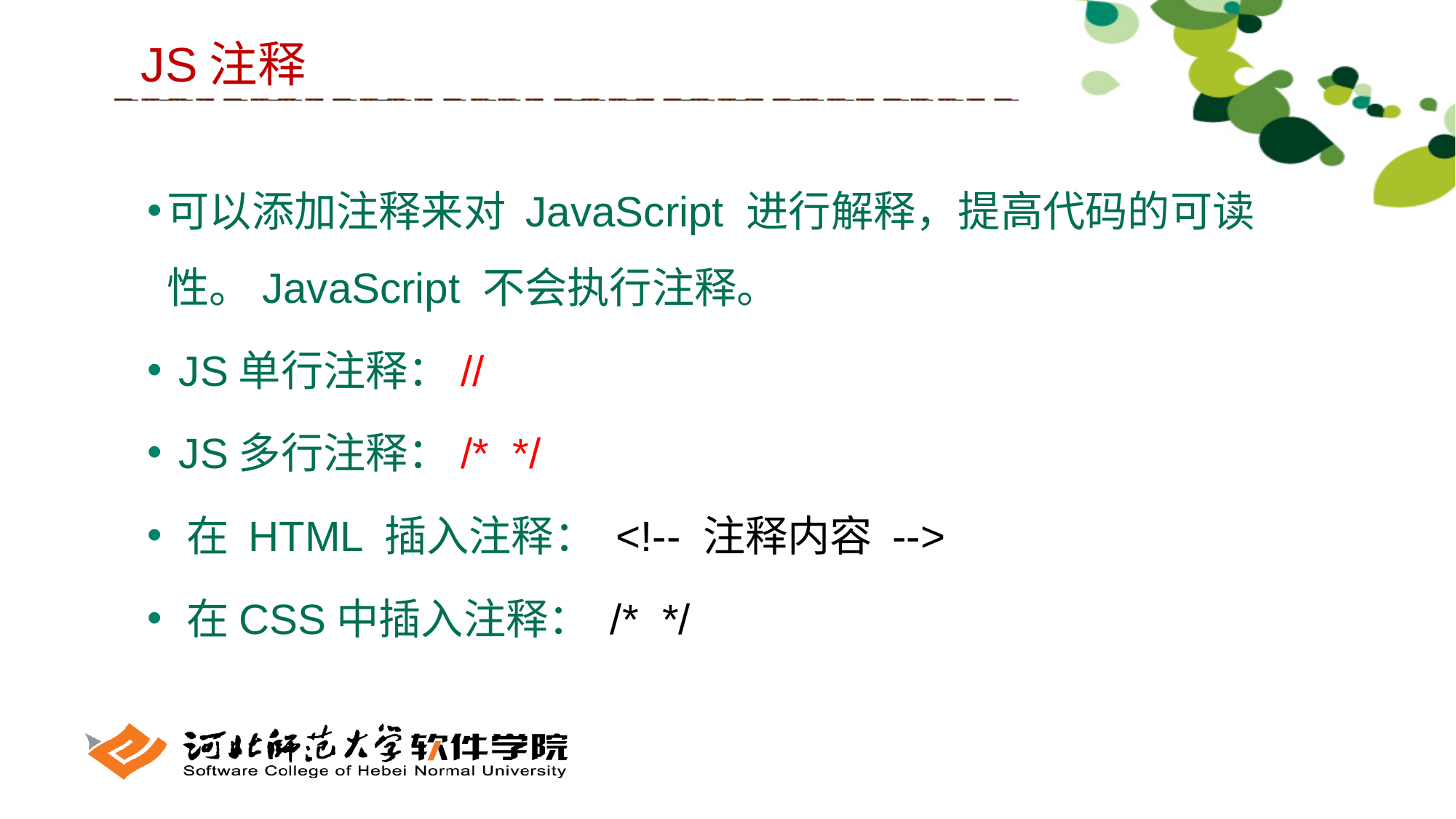

JS注释
可以添加注释来对 JavaScript 进行解释，提高代码的可读性。JavaScript 不会执行注释。
 JS单行注释：//
 JS多行注释：/*  */
 在 HTML 插入注释： <!-- 注释内容 -->
 在CSS中插入注释： /*  */